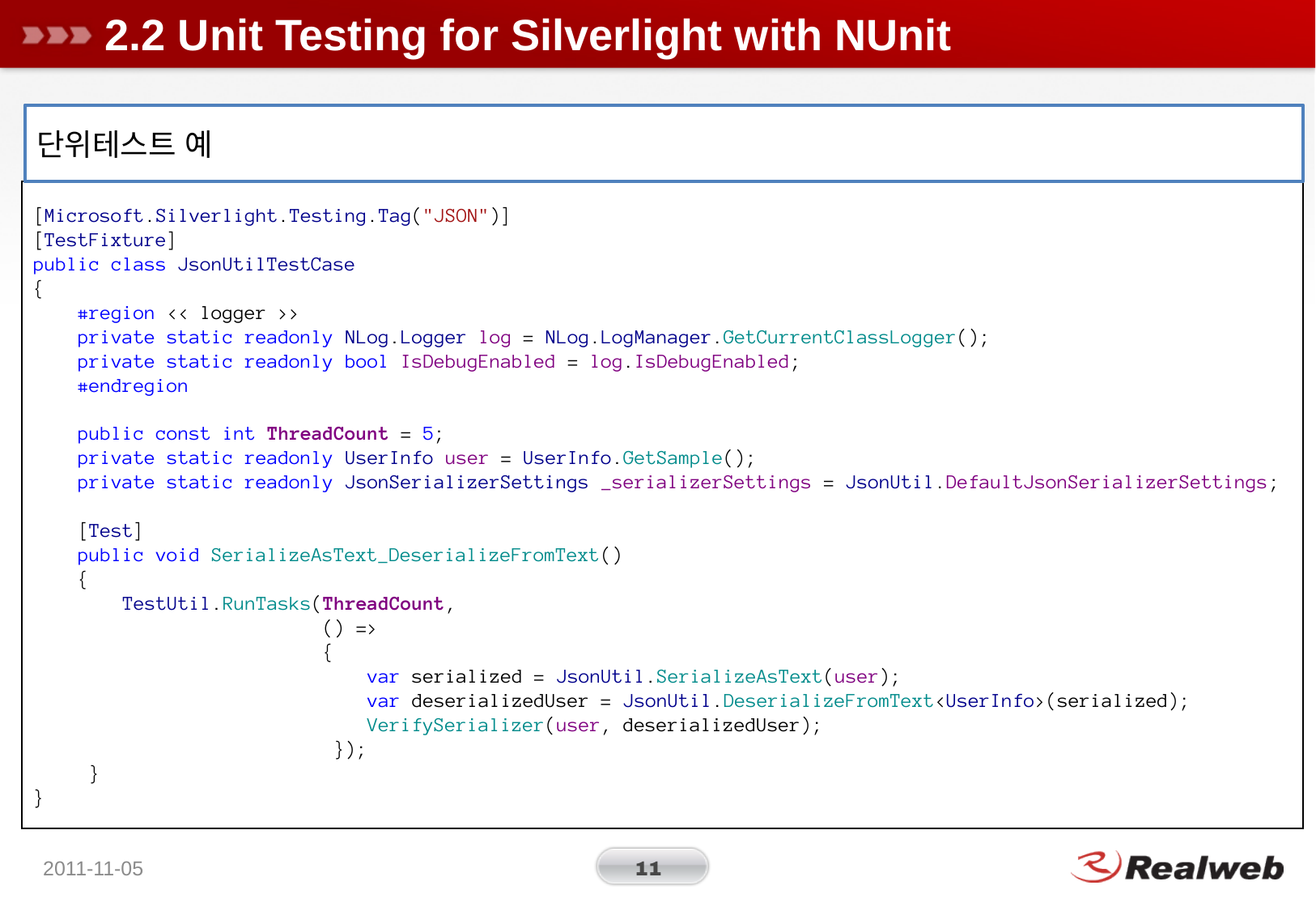

# 2.2 Unit Testing for Silverlight with NUnit
단위테스트 예
[Microsoft.Silverlight.Testing.Tag("JSON")]
[TestFixture]
public class JsonUtilTestCase
{
    #region << logger >>
    private static readonly NLog.Logger log = NLog.LogManager.GetCurrentClassLogger();
    private static readonly bool IsDebugEnabled = log.IsDebugEnabled;
    #endregion

    public const int ThreadCount = 5;
    private static readonly UserInfo user = UserInfo.GetSample();
    private static readonly JsonSerializerSettings _serializerSettings = JsonUtil.DefaultJsonSerializerSettings;

    [Test]
    public void SerializeAsText_DeserializeFromText()
    {
        TestUtil.RunTasks(ThreadCount,
                          () =>
                          {
                              var serialized = JsonUtil.SerializeAsText(user);
                              var deserializedUser = JsonUtil.DeserializeFromText<UserInfo>(serialized);
                              VerifySerializer(user, deserializedUser);
                           });
     }
}
2011-11-05
11